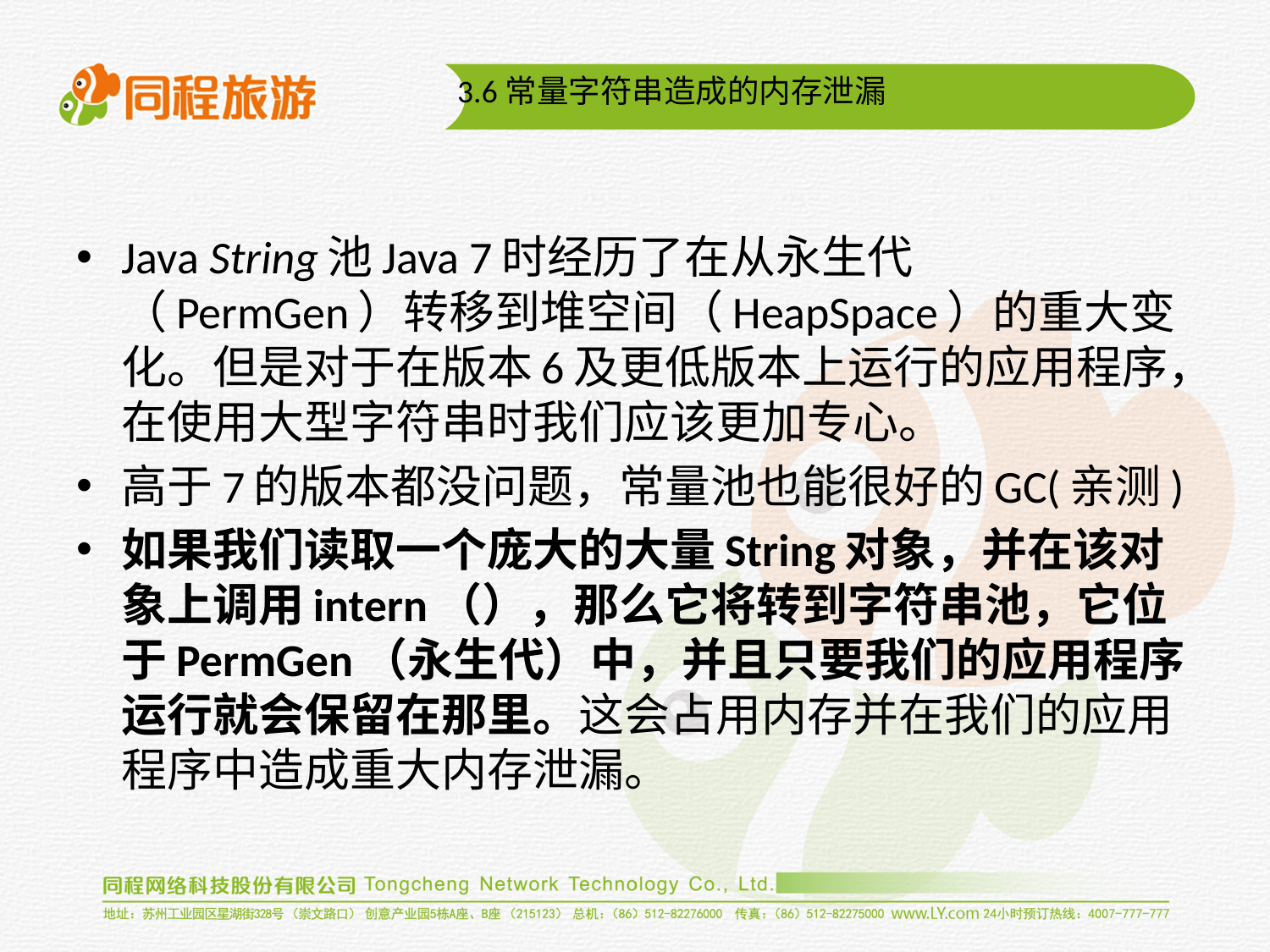

3.6常量字符串造成的内存泄漏

Java String池Java 7时经历了在从永生代（PermGen）转移到堆空间（HeapSpace）的重大变化。但是对于在版本6及更低版本上运行的应用程序，在使用大型字符串时我们应该更加专心。
高于7的版本都没问题，常量池也能很好的GC(亲测)
如果我们读取一个庞大的大量String对象，并在该对象上调用intern（），那么它将转到字符串池，它位于PermGen（永生代）中，并且只要我们的应用程序运行就会保留在那里。这会占用内存并在我们的应用程序中造成重大内存泄漏。